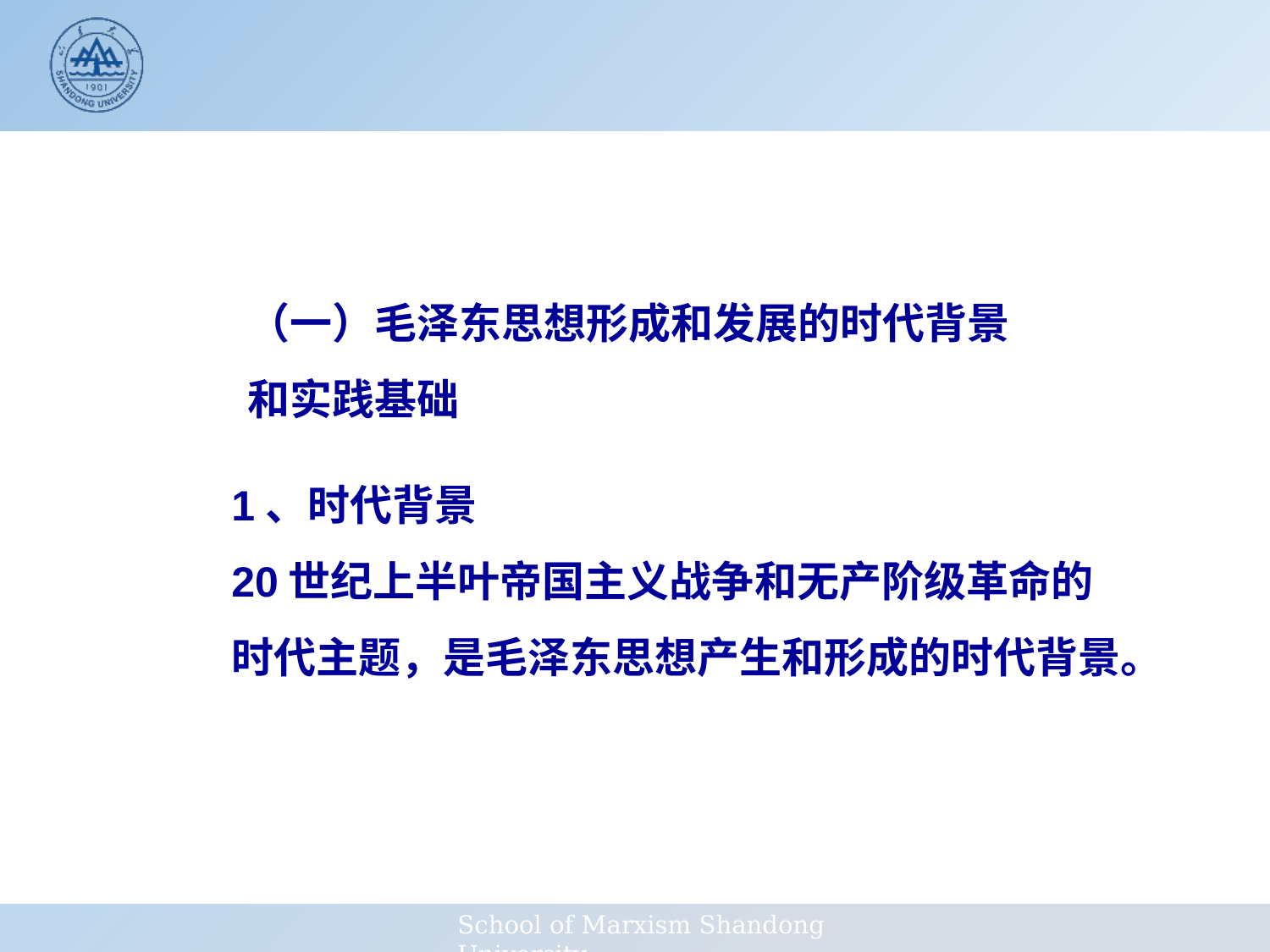

（一）毛泽东思想形成和发展的时代背景和实践基础
1、时代背景
20世纪上半叶帝国主义战争和无产阶级革命的时代主题，是毛泽东思想产生和形成的时代背景。